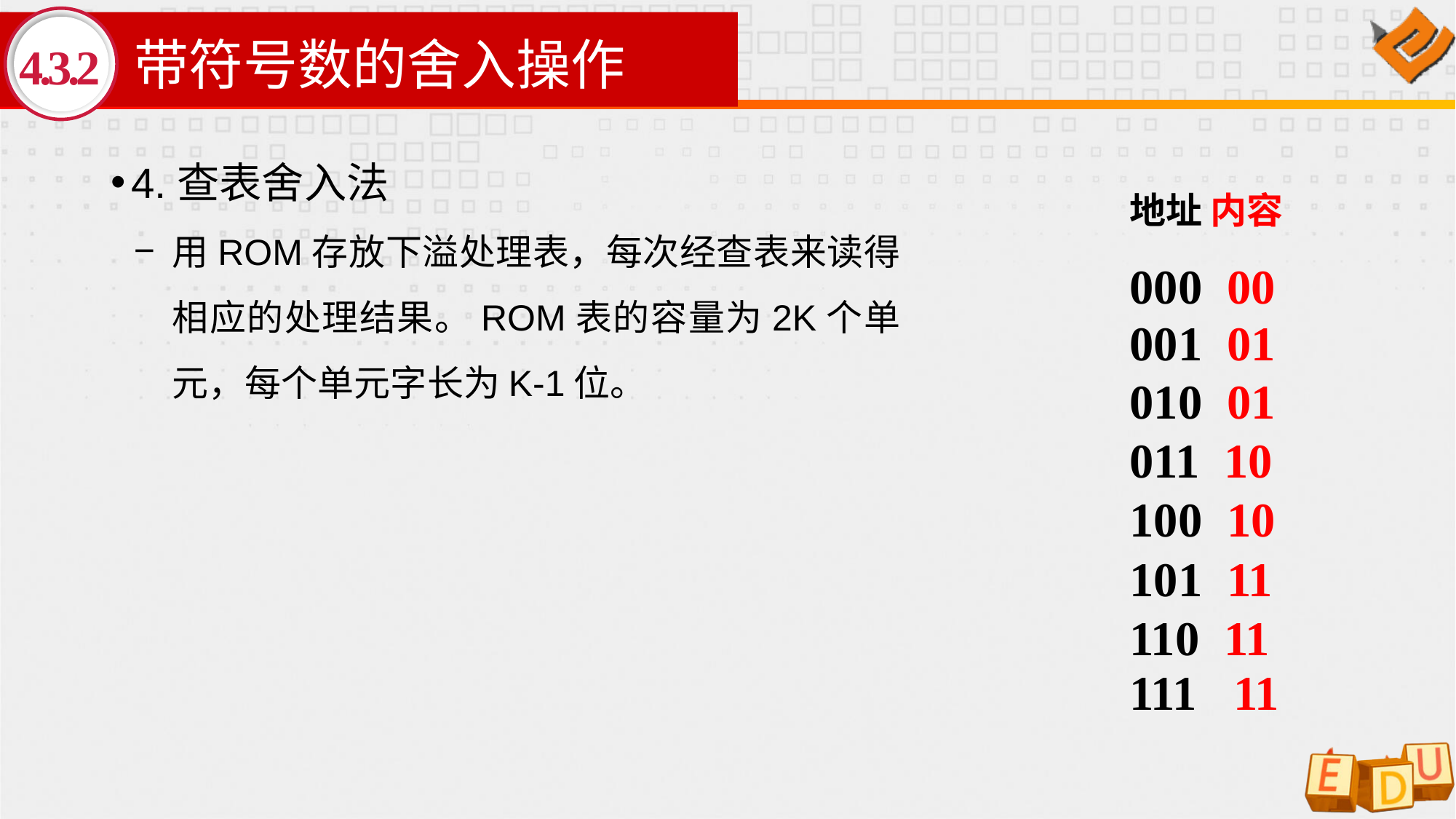

# 带符号数的舍入操作
4.3.2
4.查表舍入法
用ROM存放下溢处理表，每次经查表来读得相应的处理结果。ROM表的容量为2K个单元，每个单元字长为K-1位。
地址 内容
000  00
001  01
010  01
011  10
100  10
101  11
  11
111   11